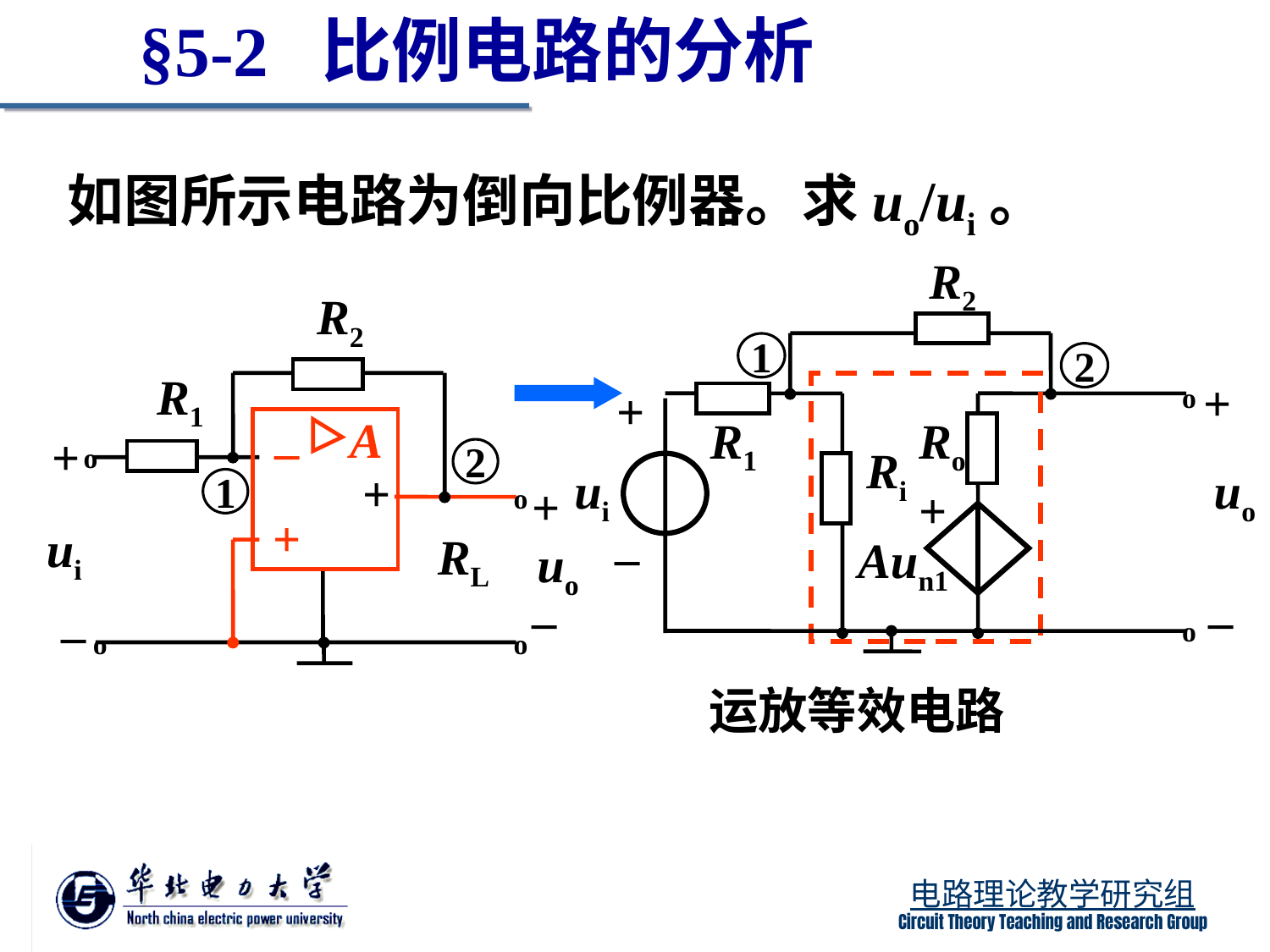

§5-2  比例电路的分析
如图所示电路为倒向比例器。求uo/ui。
R2

1
2
+
+

R1
Ro

Ri
ui

uo
+

_
Aun1

_

运放等效电路
R2
o
R1

_
o
A

+

2

o
+

+
1

+
ui
RL
uo

_

o
_
o
o